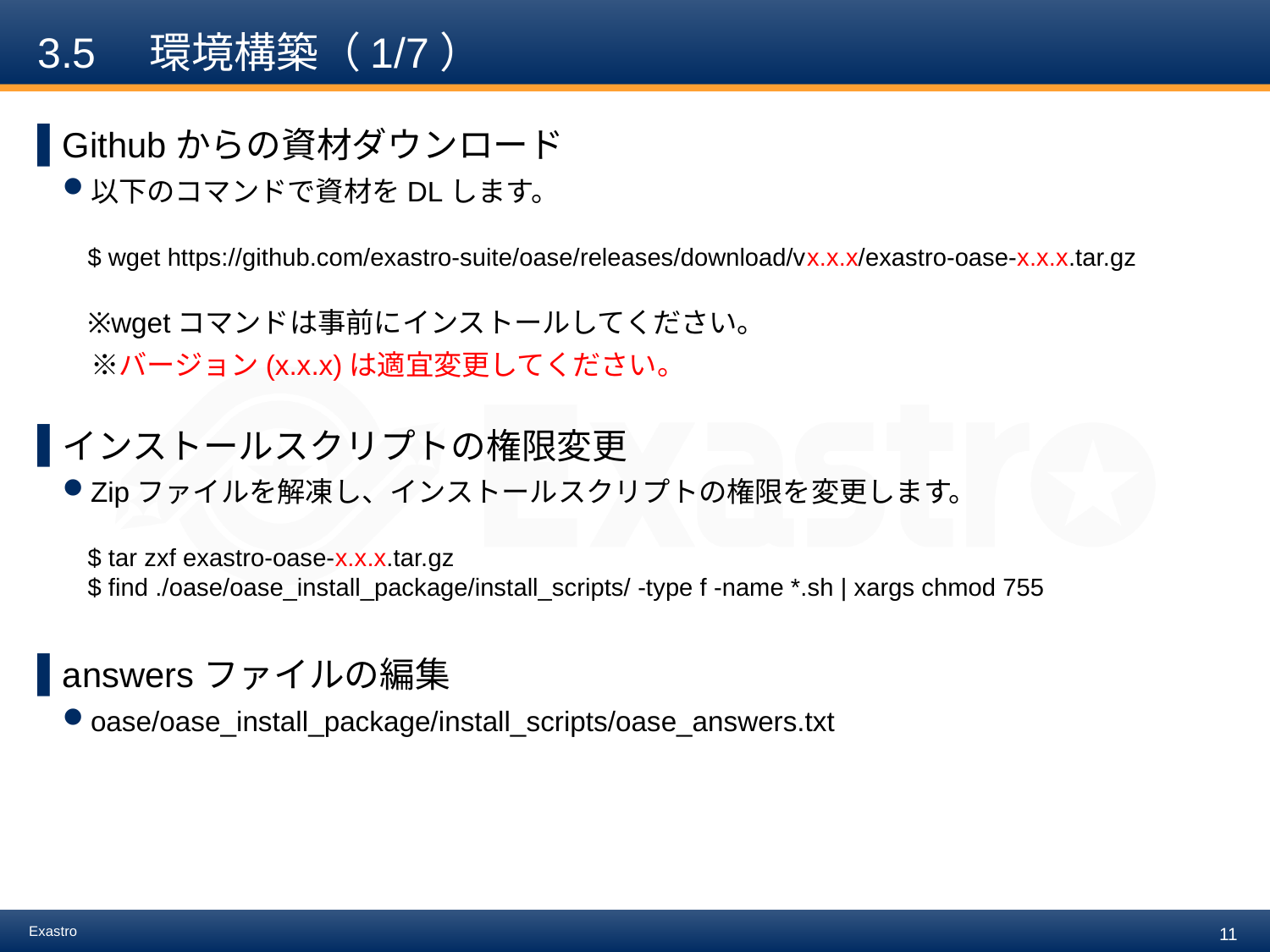

# 3.5　環境構築（1/7）
Githubからの資材ダウンロード
以下のコマンドで資材をDLします。
$ wget https://github.com/exastro-suite/oase/releases/download/vx.x.x/exastro-oase-x.x.x.tar.gz
※wgetコマンドは事前にインストールしてください。
　※バージョン(x.x.x)は適宜変更してください。
インストールスクリプトの権限変更
Zipファイルを解凍し、インストールスクリプトの権限を変更します。
$ tar zxf exastro-oase-x.x.x.tar.gz
$ find ./oase/oase_install_package/install_scripts/ -type f -name *.sh | xargs chmod 755

answersファイルの編集
oase/oase_install_package/install_scripts/oase_answers.txt